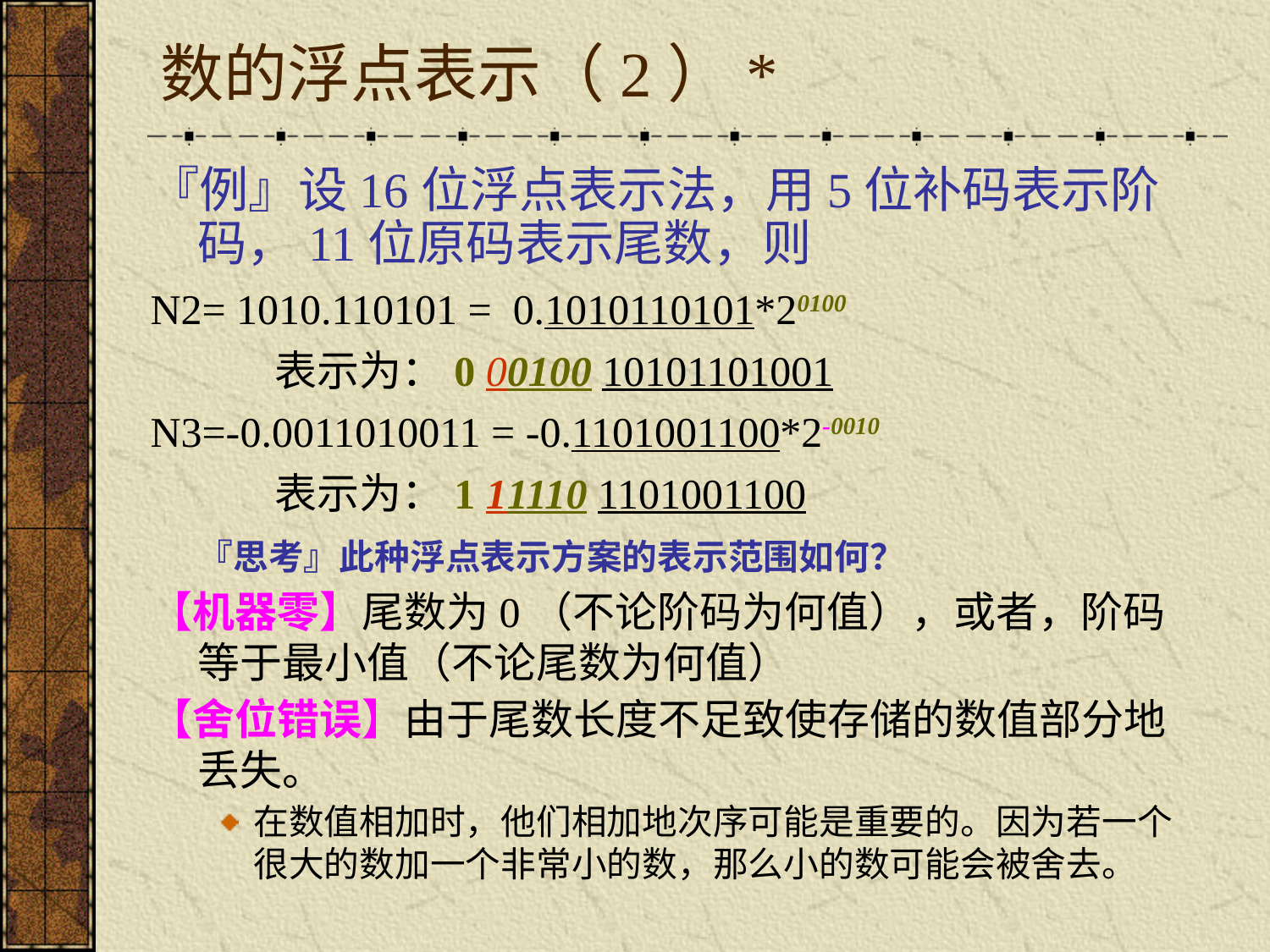

# 数的浮点表示（2）*
『例』设16位浮点表示法，用5位补码表示阶码，11位原码表示尾数，则
N2= 1010.110101 =  0.1010110101*20100
            表示为：0 00100 10101101001
N3=-0.0011010011 = -0.1101001100*2-0010
            表示为：1 11110 1101001100
	『思考』此种浮点表示方案的表示范围如何？
【机器零】尾数为0（不论阶码为何值），或者，阶码等于最小值（不论尾数为何值）
【舍位错误】由于尾数长度不足致使存储的数值部分地丢失。
在数值相加时，他们相加地次序可能是重要的。因为若一个很大的数加一个非常小的数，那么小的数可能会被舍去。